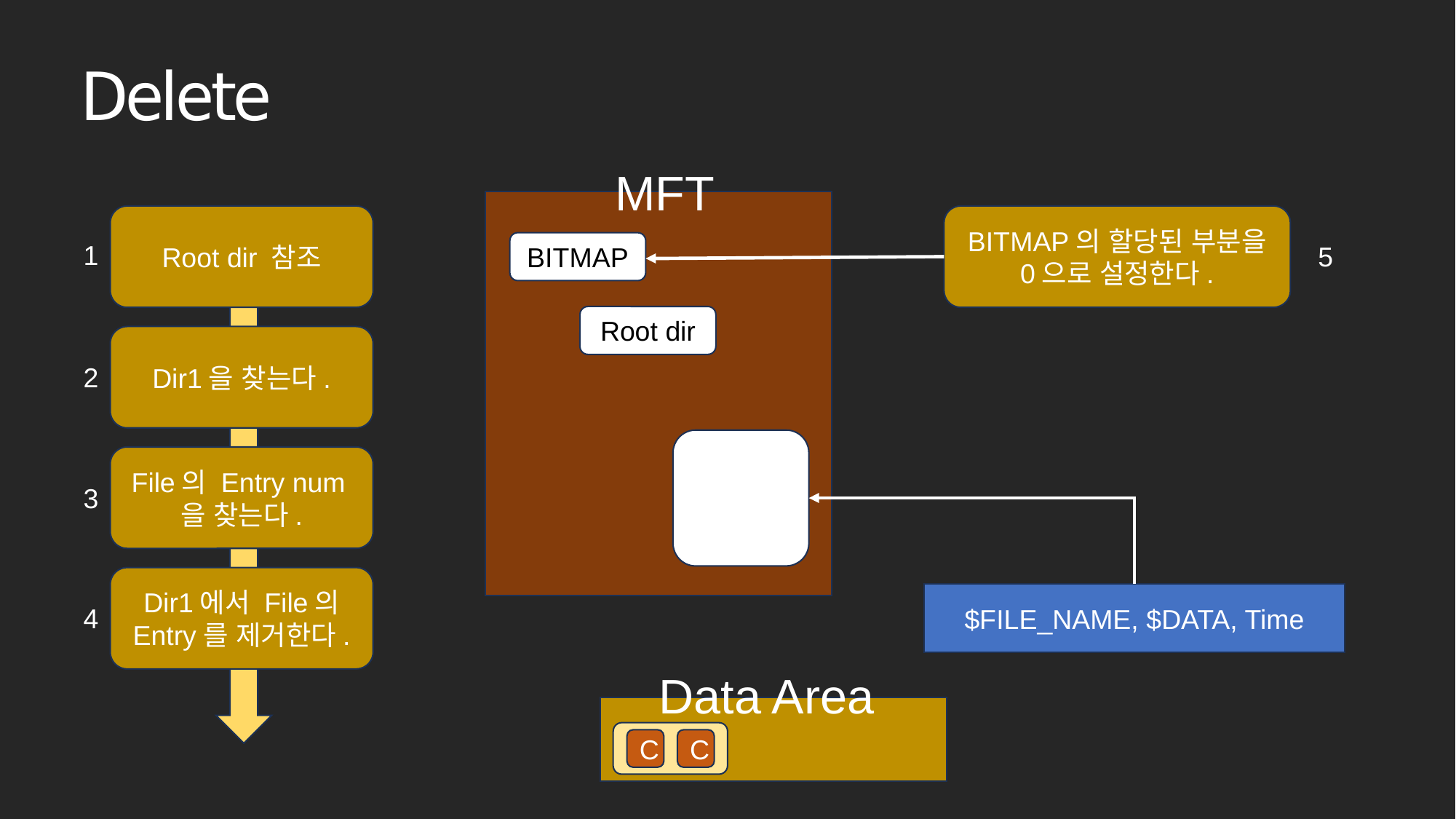

Delete
MFT

Root dir 참조

BITMAP의 할당된 부분을 0으로 설정한다.
1
BITMAP
5
Root dir
Dir1을 찾는다.
2

File의 Entry num을 찾는다.
3
Dir1에서 File의 Entry를 제거한다.
$FILE_NAME, $DATA, Time
4
Data Area

C
C